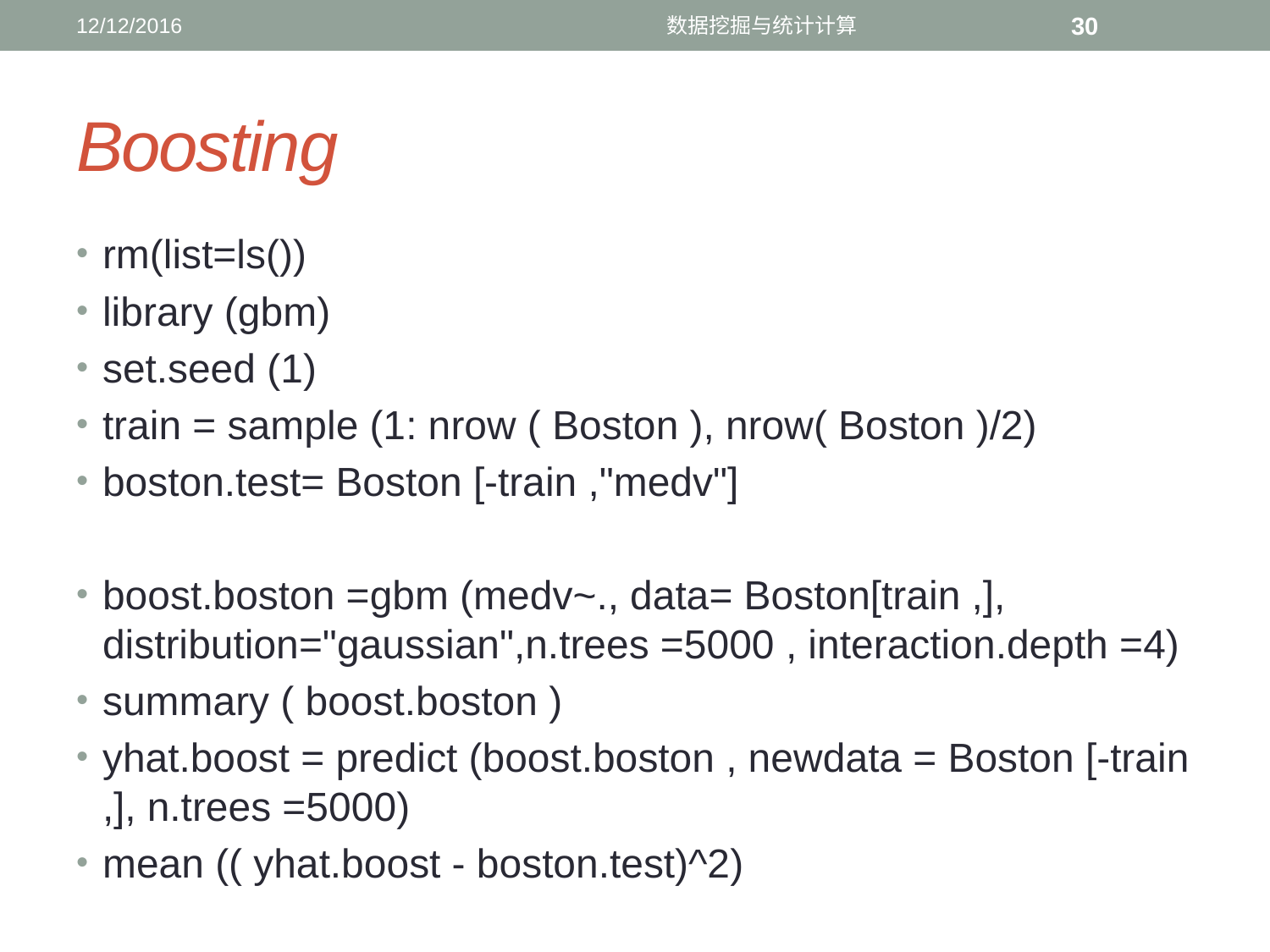

12/12/2016
数据挖掘与统计计算
30
# Boosting
rm(list=ls())
library (gbm)
set.seed (1)
train = sample (1: nrow ( Boston ), nrow( Boston )/2)
boston.test= Boston [-train ,"medv"]

boost.boston =gbm (medv~., data= Boston[train ,], distribution="gaussian",n.trees =5000 , interaction.depth =4)
summary ( boost.boston )
yhat.boost = predict (boost.boston , newdata = Boston [-train ,], n.trees =5000)
mean (( yhat.boost - boston.test)^2)